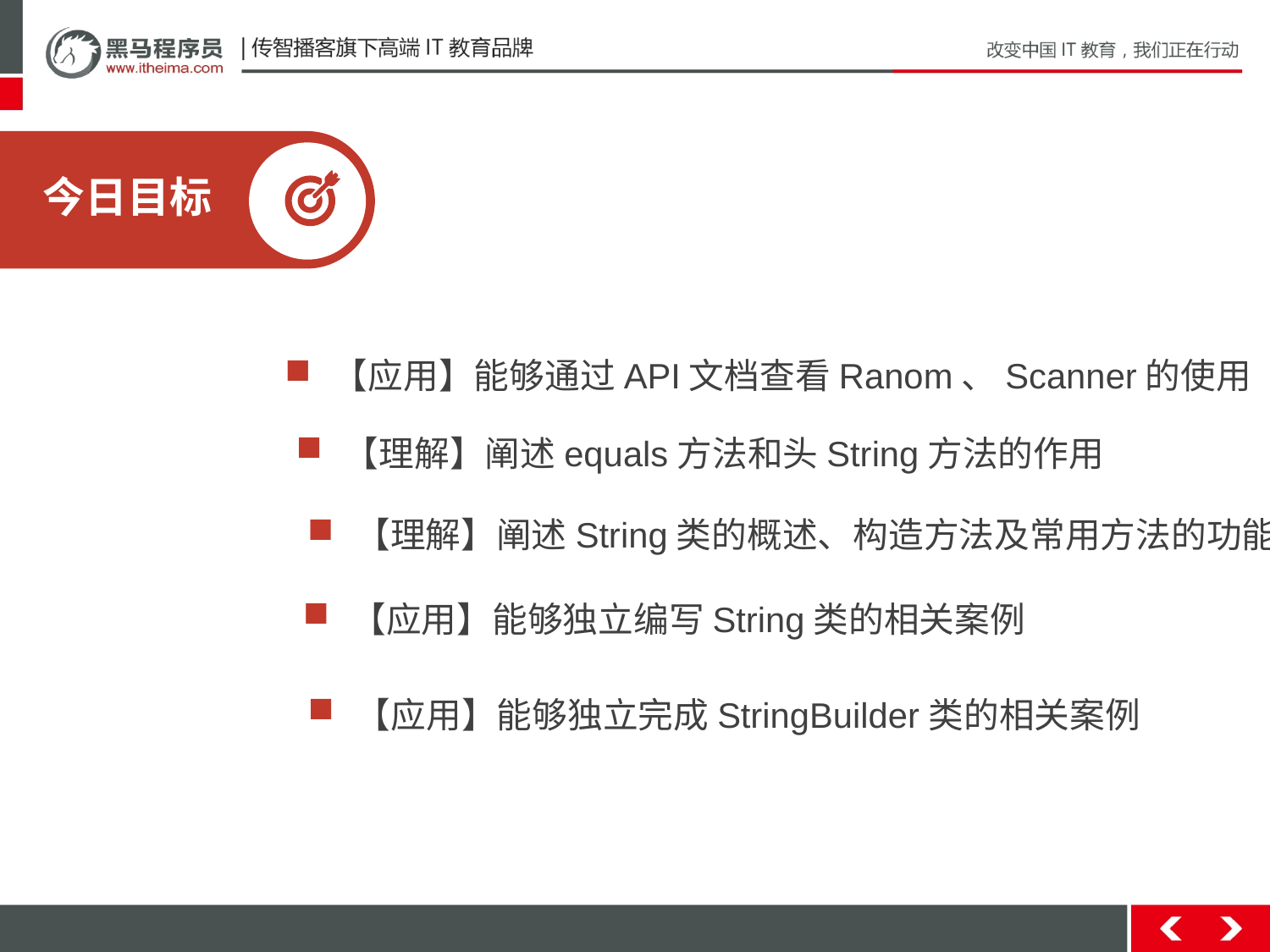

今日目标

【应用】能够通过API文档查看Ranom、Scanner的使用

【理解】阐述equals方法和头String方法的作用
【理解】阐述String类的概述、构造方法及常用方法的功能
【应用】能够独立编写String类的相关案例
【应用】能够独立完成StringBuilder类的相关案例